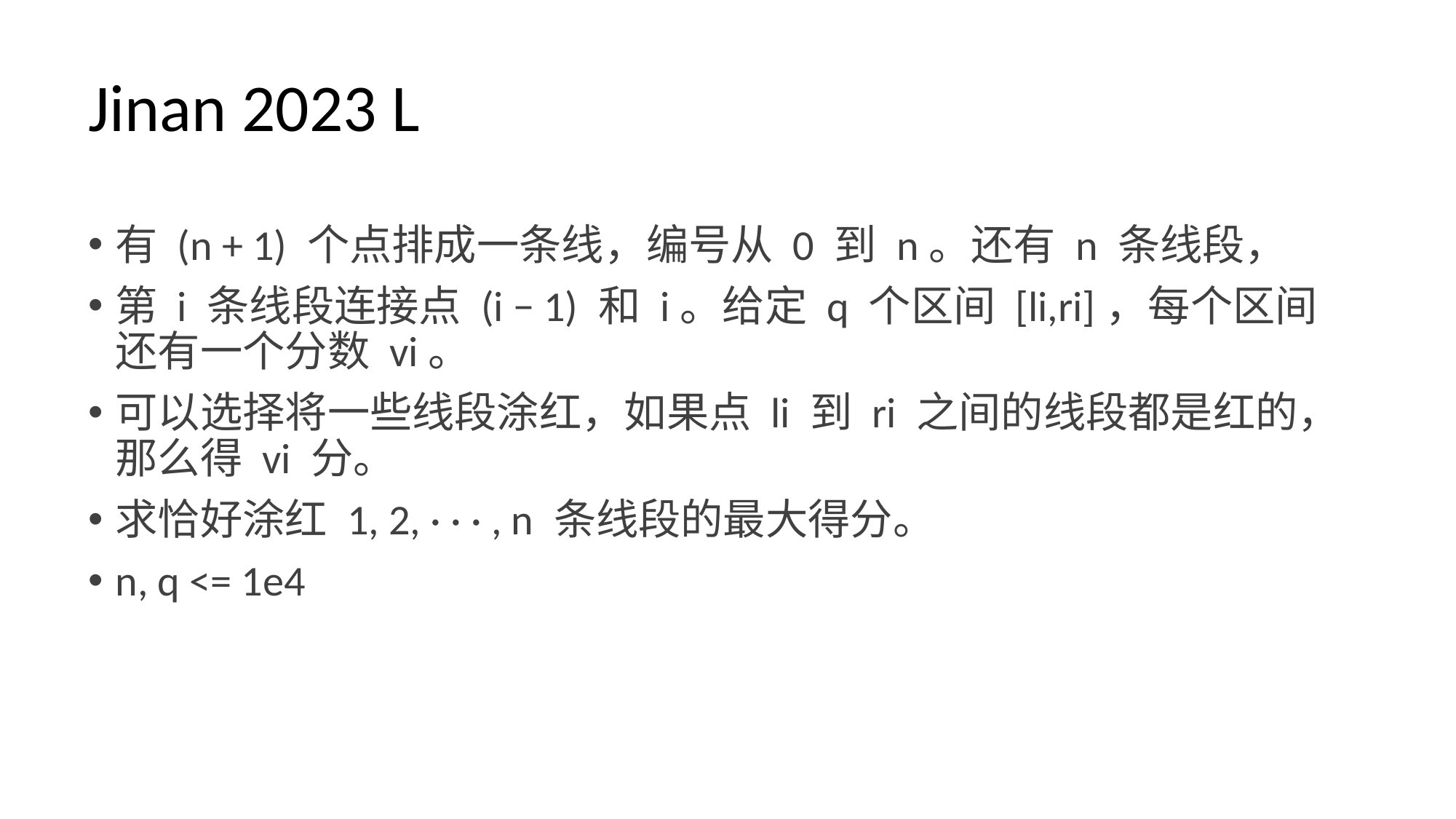

# Jinan 2023 L
有 (n + 1) 个点排成一条线，编号从 0 到 n。还有 n 条线段，
第 i 条线段连接点 (i − 1) 和 i。给定 q 个区间 [li,ri]，每个区间还有一个分数 vi。
可以选择将一些线段涂红，如果点 li 到 ri 之间的线段都是红的，那么得 vi 分。
求恰好涂红 1, 2, · · · , n 条线段的最大得分。
n, q <= 1e4